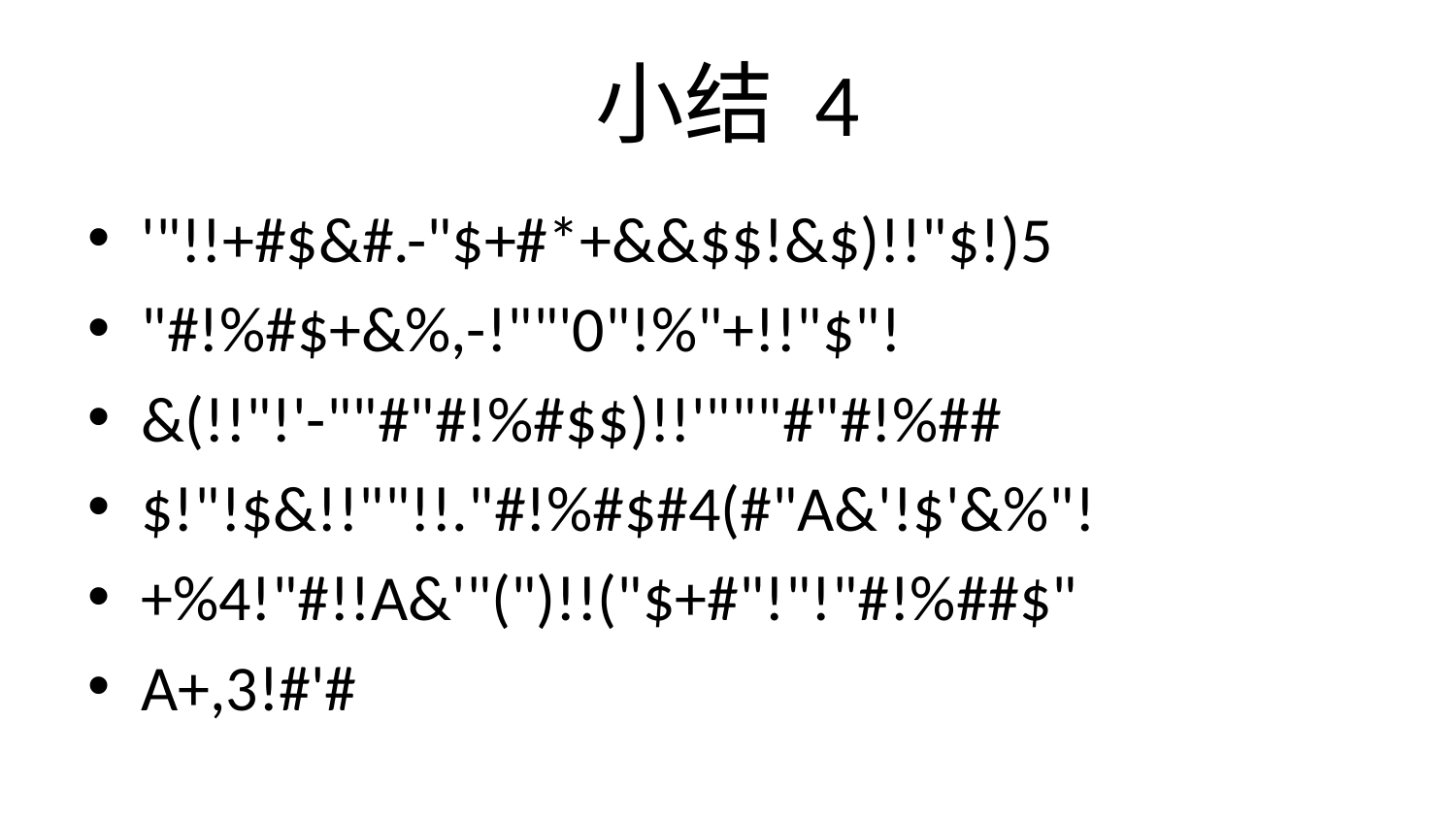

# 小结 4
'"!!+#$&#.-"$+#*+&&$$!&$)!!"$!)5
"#!%#$+&%,-!""'0"!%"+!!"$"!
&(!!"!'-""#"#!%#$$)!!'"""#"#!%##
$!"!$&!!""!!."#!%#$#4(#"A&'!$'&%"!
+%4!"#!!A&'"(")!!("$+#"!"!"#!%##$"
A+,3!#'#